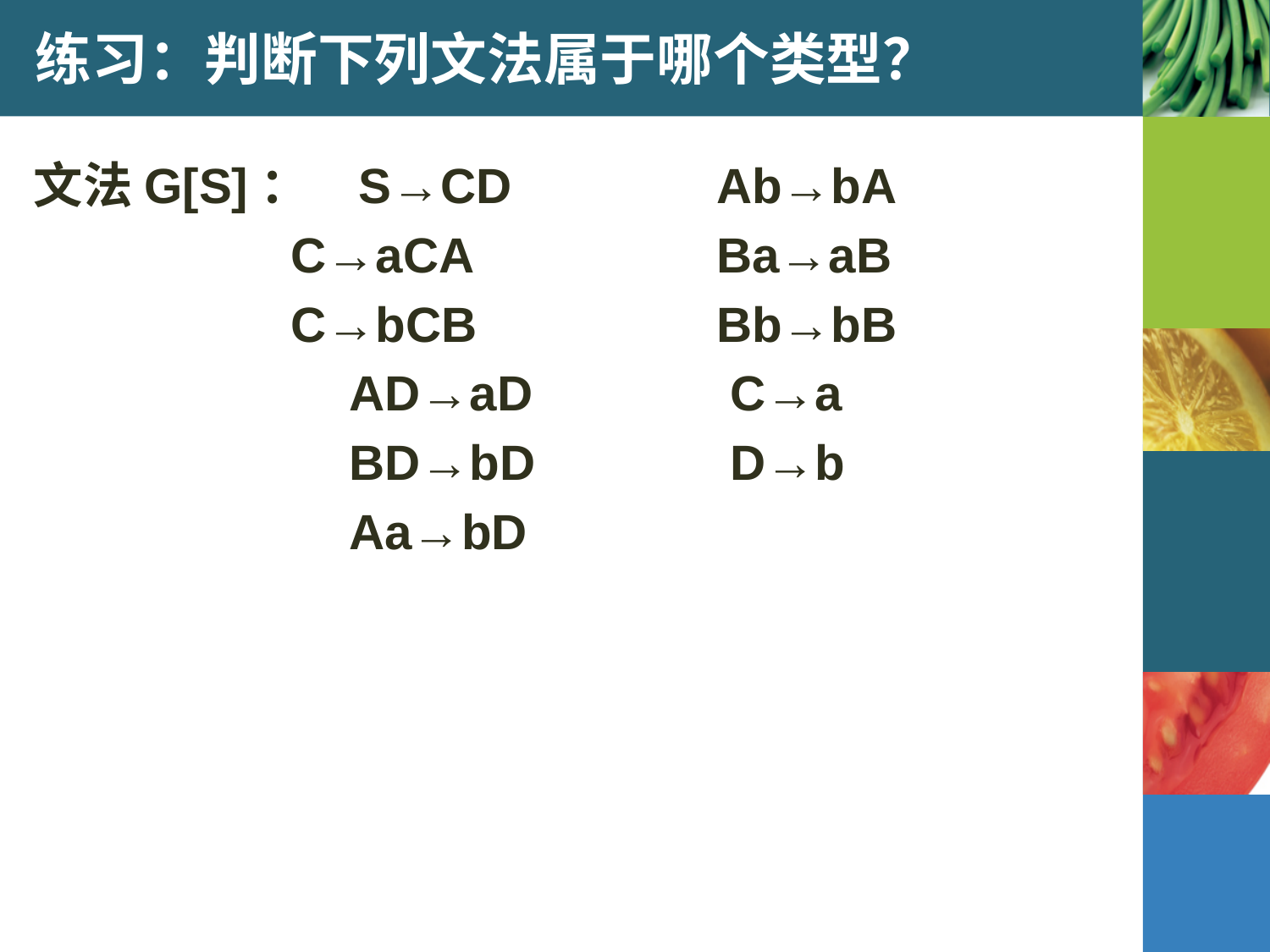

# 练习：判断下列文法属于哪个类型？
文法G[S]：	 S→CD		Ab→bA
		      C→aCA		Ba→aB
		      C→bCB		Bb→bB
			 AD→aD		 C→a
			 BD→bD		 D→b
			 Aa→bD